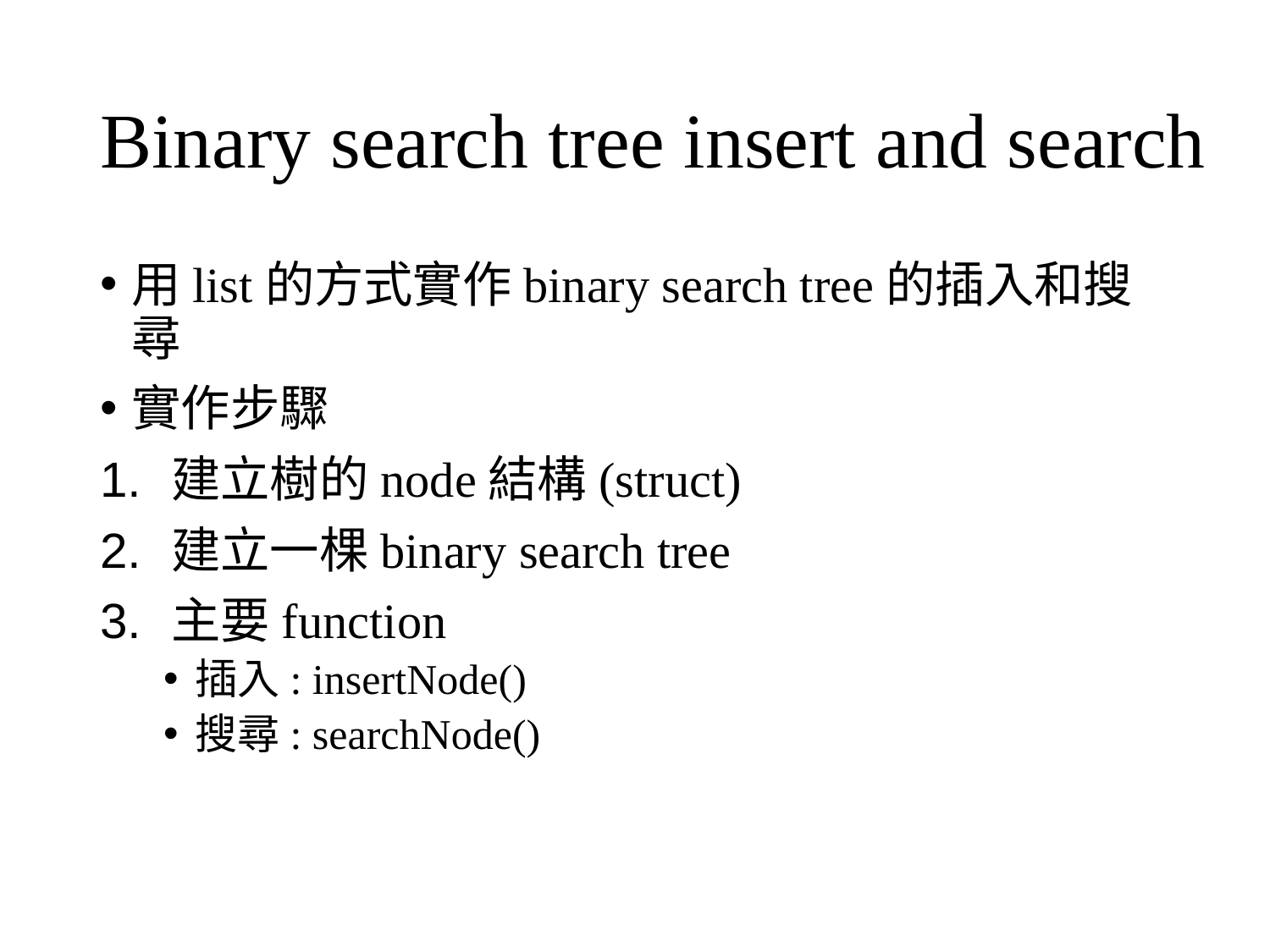

# Binary search tree insert and search
用list的方式實作binary search tree的插入和搜尋
實作步驟
建立樹的node結構(struct)
建立一棵binary search tree
主要function
插入: insertNode()
搜尋: searchNode()